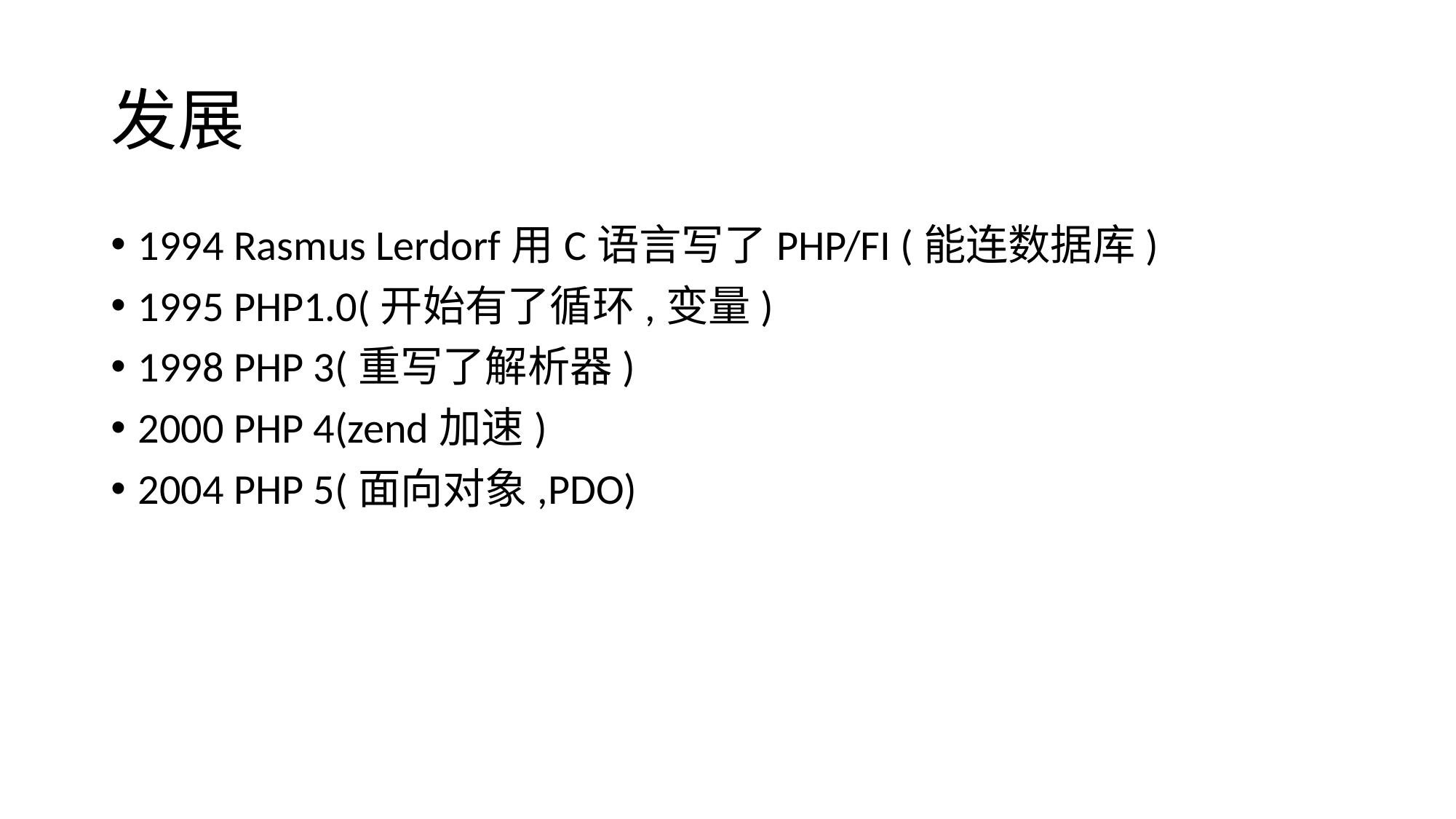

# 发展
1994 Rasmus Lerdorf用C语言写了PHP/FI (能连数据库)
1995 PHP1.0(开始有了循环,变量)
1998 PHP 3(重写了解析器)
2000 PHP 4(zend加速)
2004 PHP 5(面向对象,PDO)